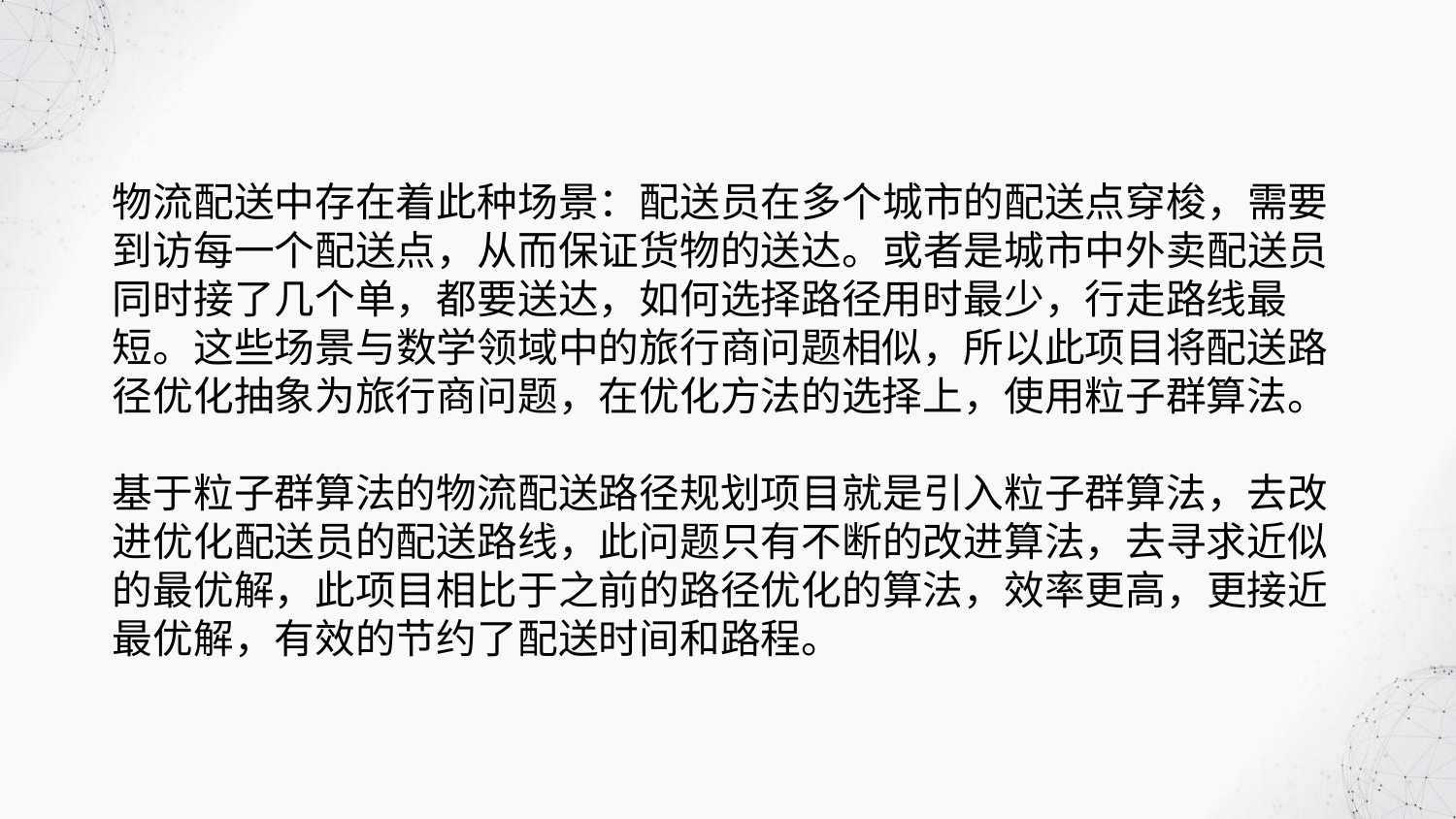

物流配送中存在着此种场景：配送员在多个城市的配送点穿梭，需要到访每一个配送点，从而保证货物的送达。或者是城市中外卖配送员同时接了几个单，都要送达，如何选择路径用时最少，行走路线最短。这些场景与数学领域中的旅行商问题相似，所以此项目将配送路径优化抽象为旅行商问题，在优化方法的选择上，使用粒子群算法。

基于粒子群算法的物流配送路径规划项目就是引入粒子群算法，去改进优化配送员的配送路线，此问题只有不断的改进算法，去寻求近似的最优解，此项目相比于之前的路径优化的算法，效率更高，更接近最优解，有效的节约了配送时间和路程。